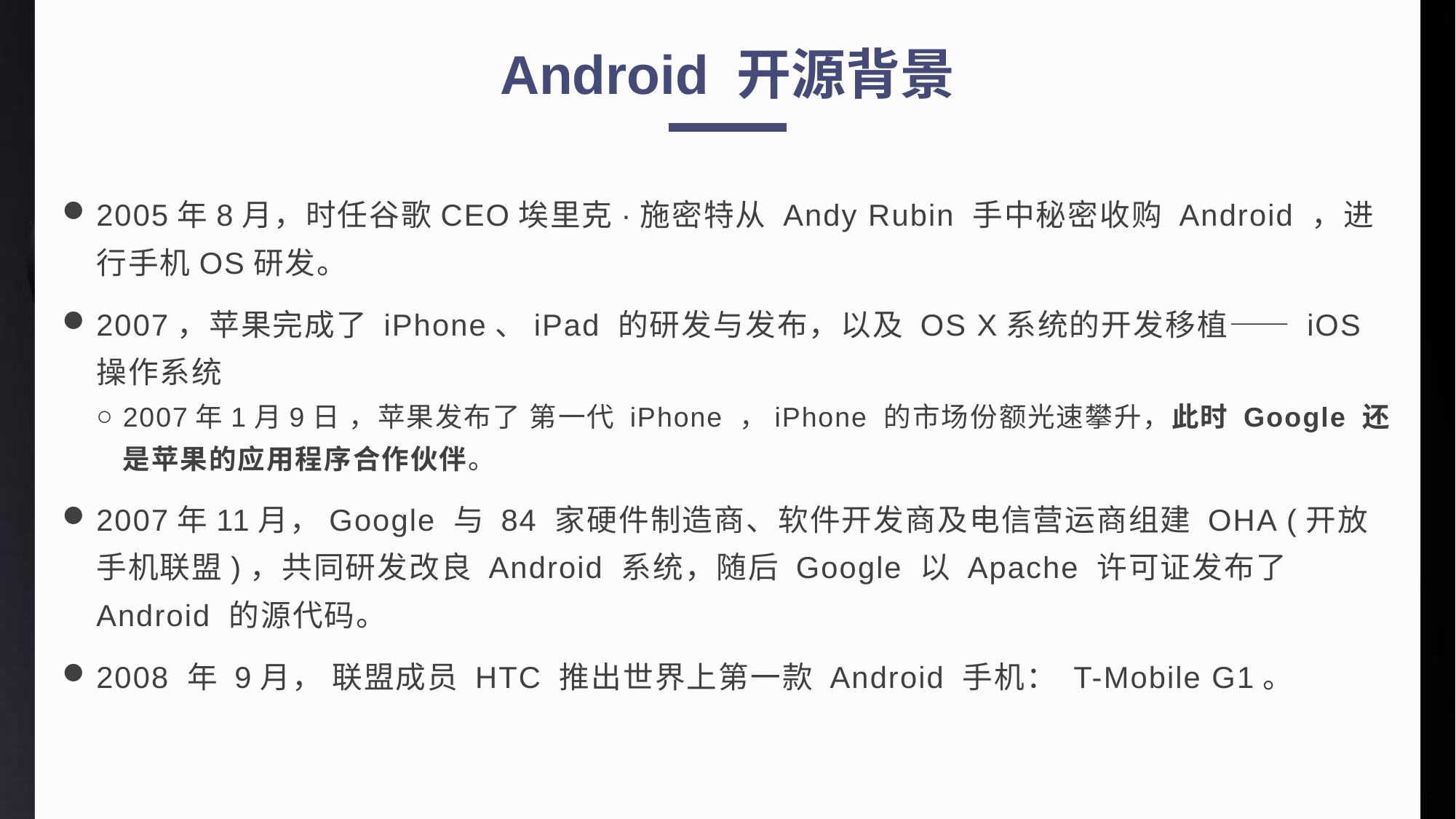

Android 开源背景
2005年8月，时任谷歌CEO埃里克·施密特从 Andy Rubin 手中秘密收购 Android ，进行手机OS研发。
2007，苹果完成了 iPhone、iPad 的研发与发布，以及 OS X系统的开发移植—— iOS 操作系统
2007年1月9日 ，苹果发布了 第一代 iPhone ，iPhone 的市场份额光速攀升，此时 Google 还是苹果的应用程序合作伙伴。
2007年11月，Google 与 84 家硬件制造商、软件开发商及电信营运商组建 OHA (开放手机联盟)，共同研发改良 Android 系统，随后 Google 以 Apache 许可证发布了Android 的源代码。
2008 年 9月， 联盟成员 HTC 推出世界上第一款 Android 手机： T-Mobile G1。